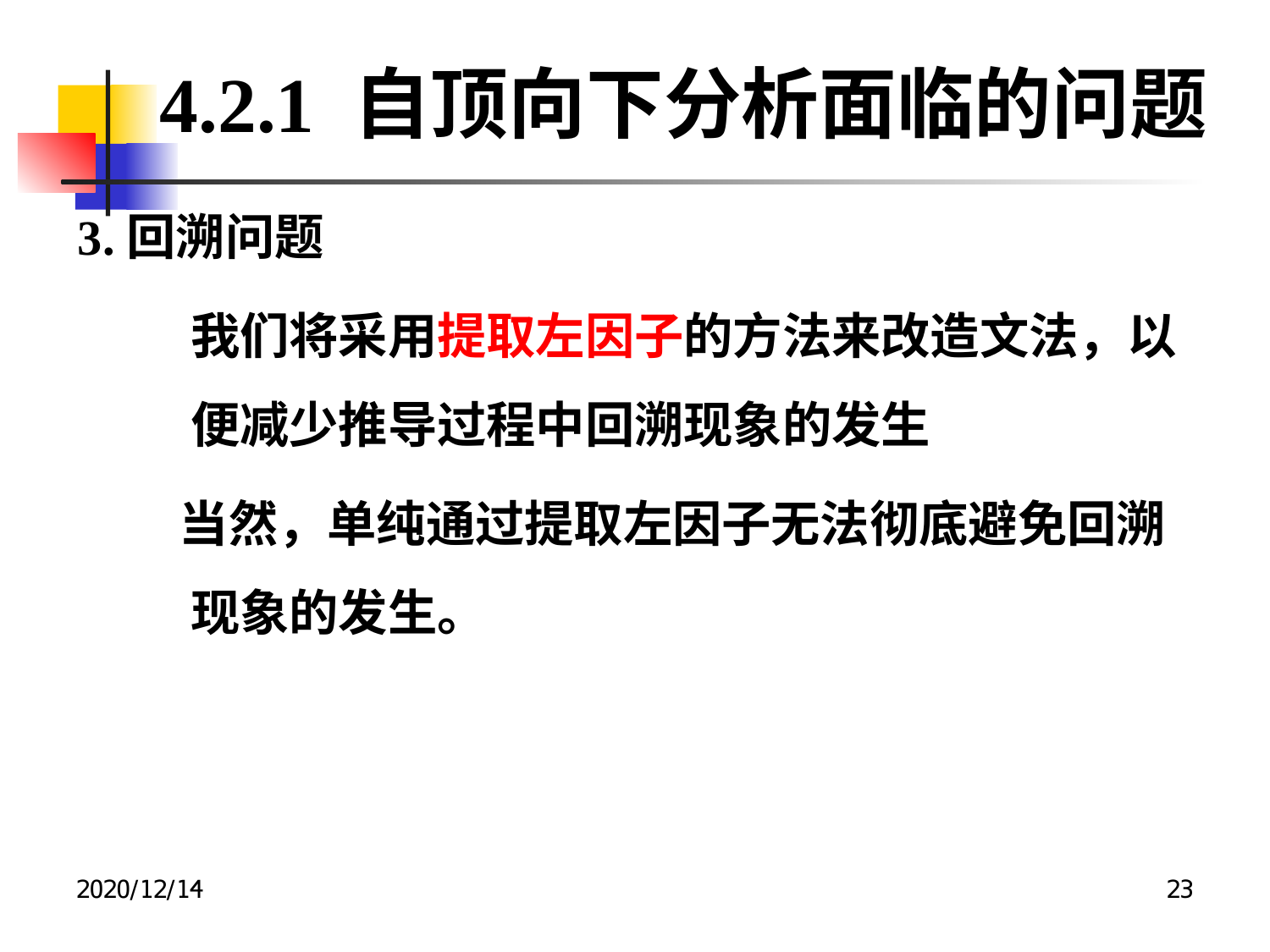

4.2.1 自顶向下分析面临的问题
3.回溯问题
         我们将采用提取左因子的方法来改造文法，以便减少推导过程中回溯现象的发生
        当然，单纯通过提取左因子无法彻底避免回溯现象的发生。
2020/12/14
23